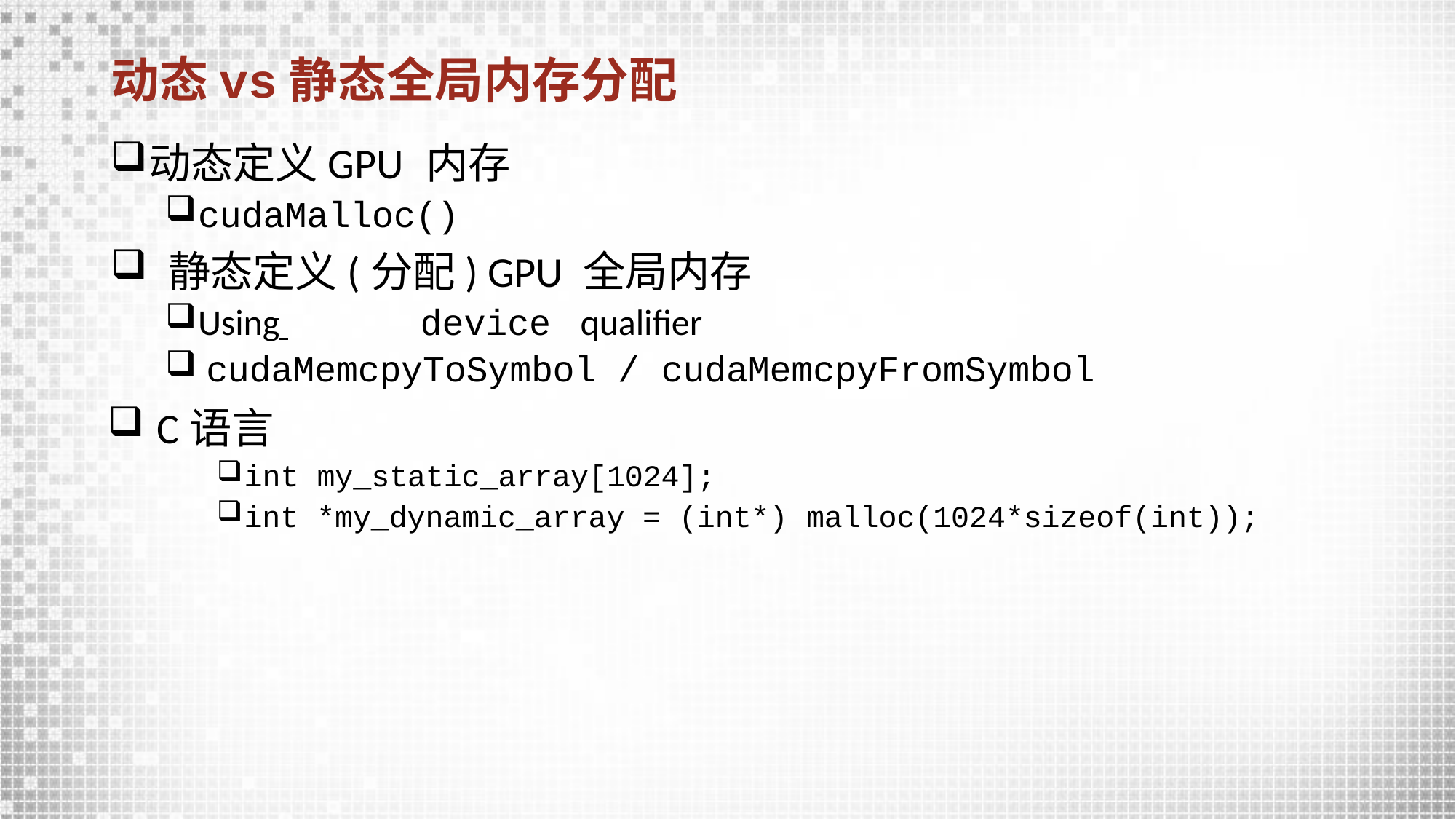

# 动态vs静态全局内存分配
动态定义GPU 内存
cudaMalloc()
 静态定义(分配) GPU 全局内存
Using 	device qualifier
 cudaMemcpyToSymbol / cudaMemcpyFromSymbol
 C语言
int my_static_array[1024];
int *my_dynamic_array = (int*) malloc(1024*sizeof(int));